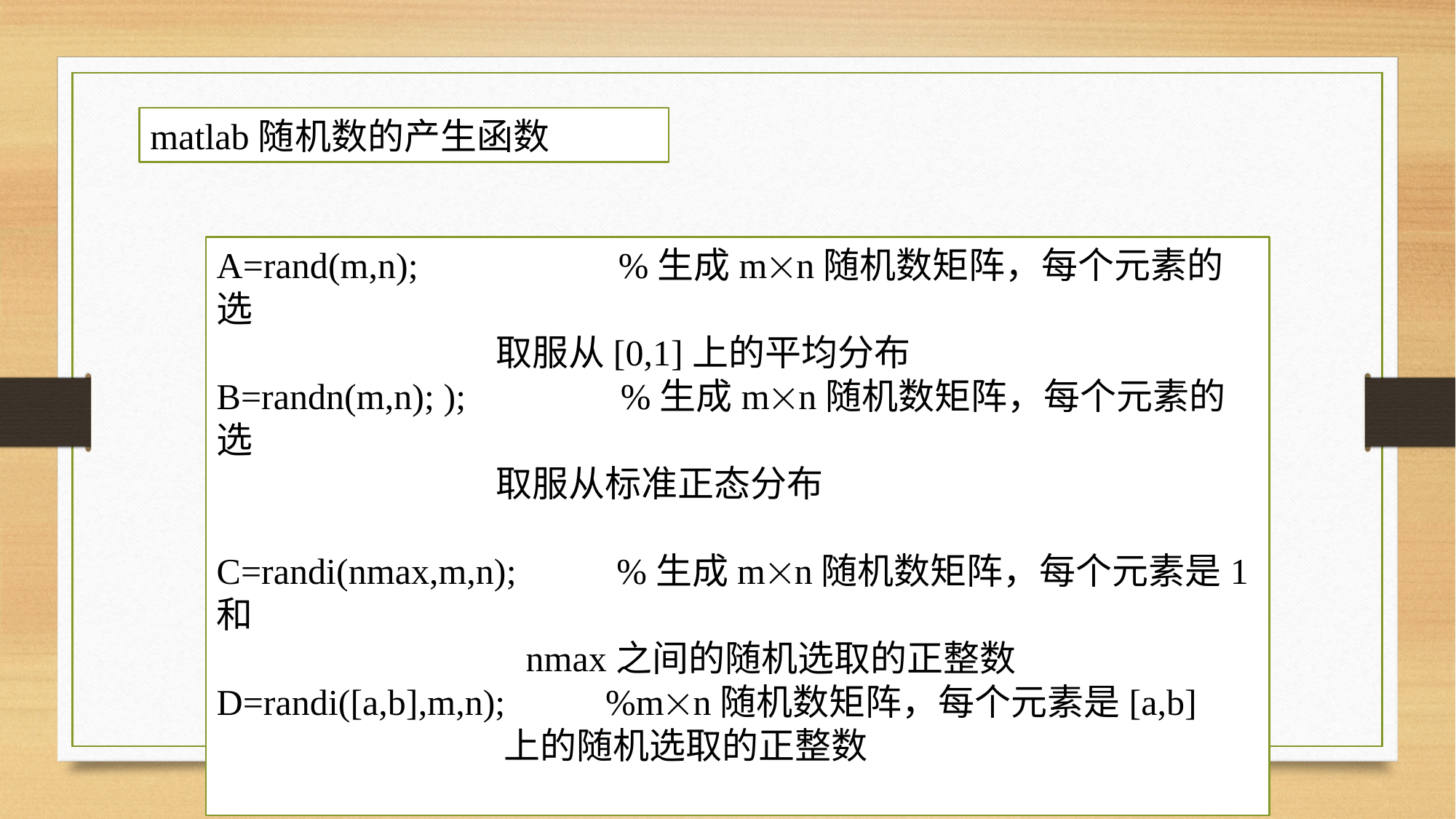

matlab随机数的产生函数
A=rand(m,n);                      %生成m×n随机数矩阵，每个元素的选
                                 取服从[0,1]上的平均分布
B=randn(m,n); );                 %生成m×n随机数矩阵，每个元素的选
                                 取服从标准正态分布

C=randi(nmax,m,n);           %生成m×n随机数矩阵，每个元素是1和
                                  nmax之间的随机选取的正整数
D=randi([a,b],m,n);           %m×n随机数矩阵，每个元素是[a,b]
                                  上的随机选取的正整数